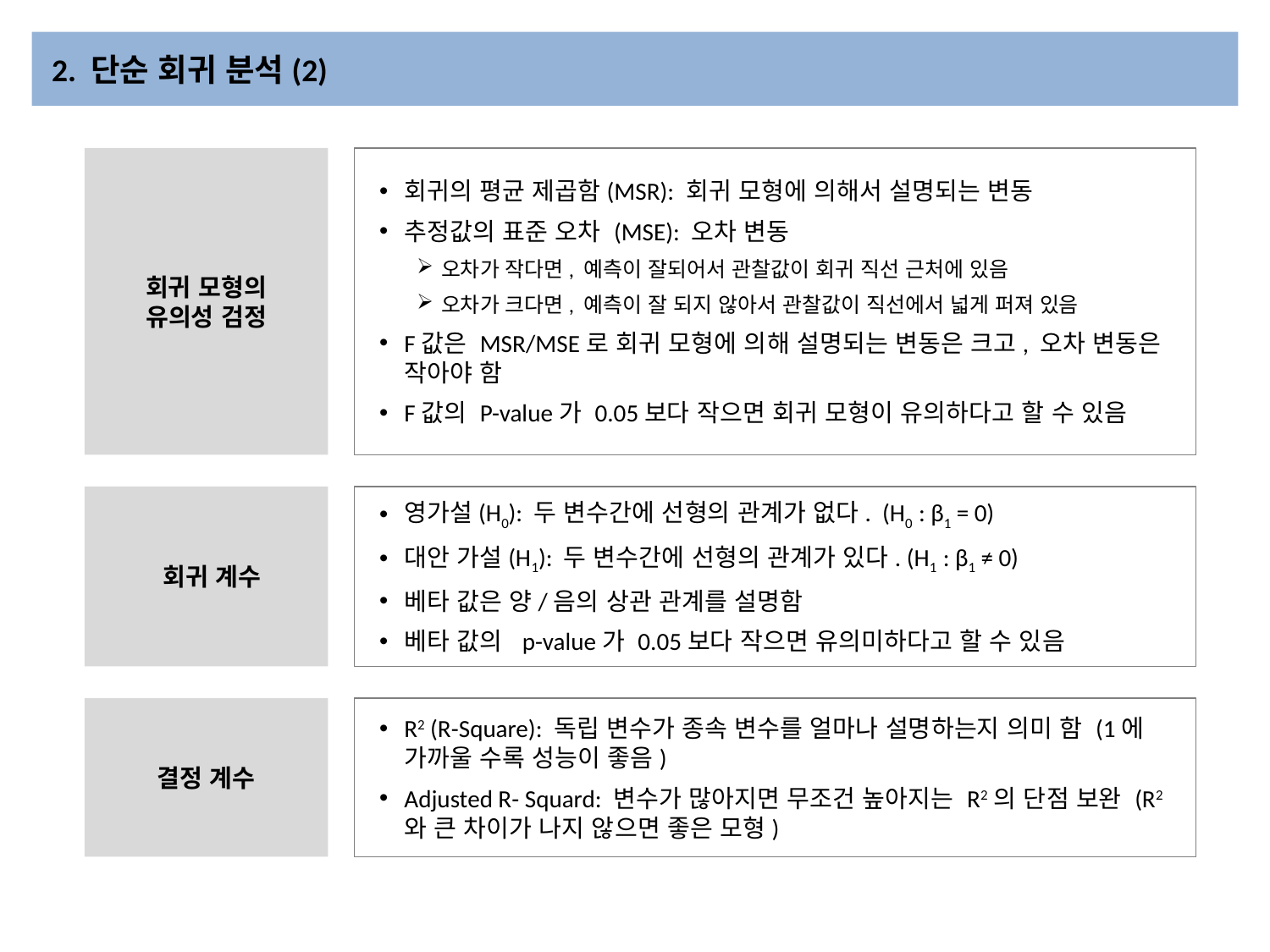

# 2. 단순 회귀 분석(2)
회귀 모형의
유의성 검정
회귀의 평균 제곱함(MSR): 회귀 모형에 의해서 설명되는 변동
추정값의 표준 오차 (MSE): 오차 변동
오차가 작다면, 예측이 잘되어서 관찰값이 회귀 직선 근처에 있음
오차가 크다면, 예측이 잘 되지 않아서 관찰값이 직선에서 넓게 퍼져 있음
F값은 MSR/MSE로 회귀 모형에 의해 설명되는 변동은 크고, 오차 변동은 작아야 함
F값의 P-value가 0.05보다 작으면 회귀 모형이 유의하다고 할 수 있음
 회귀 계수
영가설(H0): 두 변수간에 선형의 관계가 없다.  (H0  : β1 = 0)
대안 가설(H1): 두 변수간에 선형의 관계가 있다. (H1  : β1 ≠ 0)
베타 값은 양/음의 상관 관계를 설명함
베타 값의  p-value가 0.05보다 작으면 유의미하다고 할 수 있음
결정 계수

R2 (R-Square): 독립 변수가 종속 변수를 얼마나 설명하는지 의미 함 (1에 가까울 수록 성능이 좋음)
Adjusted R- Squard: 변수가 많아지면 무조건 높아지는 R2의 단점 보완 (R2와 큰 차이가 나지 않으면 좋은 모형)